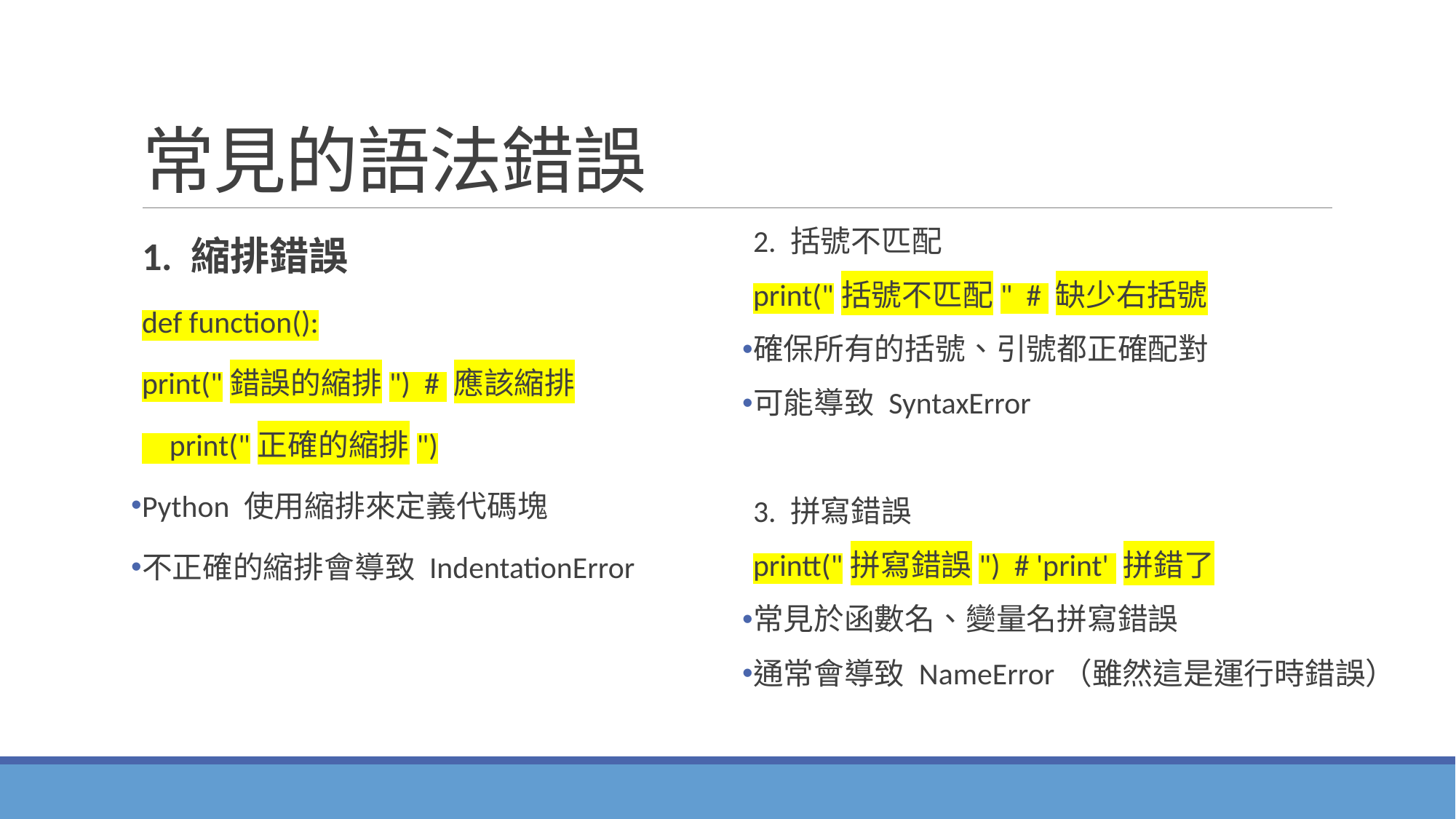

# 常見的語法錯誤
1. 縮排錯誤
def function():
print("錯誤的縮排")  # 應該縮排
    print("正確的縮排")
Python 使用縮排來定義代碼塊
不正確的縮排會導致 IndentationError
2. 括號不匹配
print("括號不匹配"  # 缺少右括號
確保所有的括號、引號都正確配對
可能導致 SyntaxError

3. 拼寫錯誤
printt("拼寫錯誤")  # 'print' 拼錯了
常見於函數名、變量名拼寫錯誤
通常會導致 NameError（雖然這是運行時錯誤）